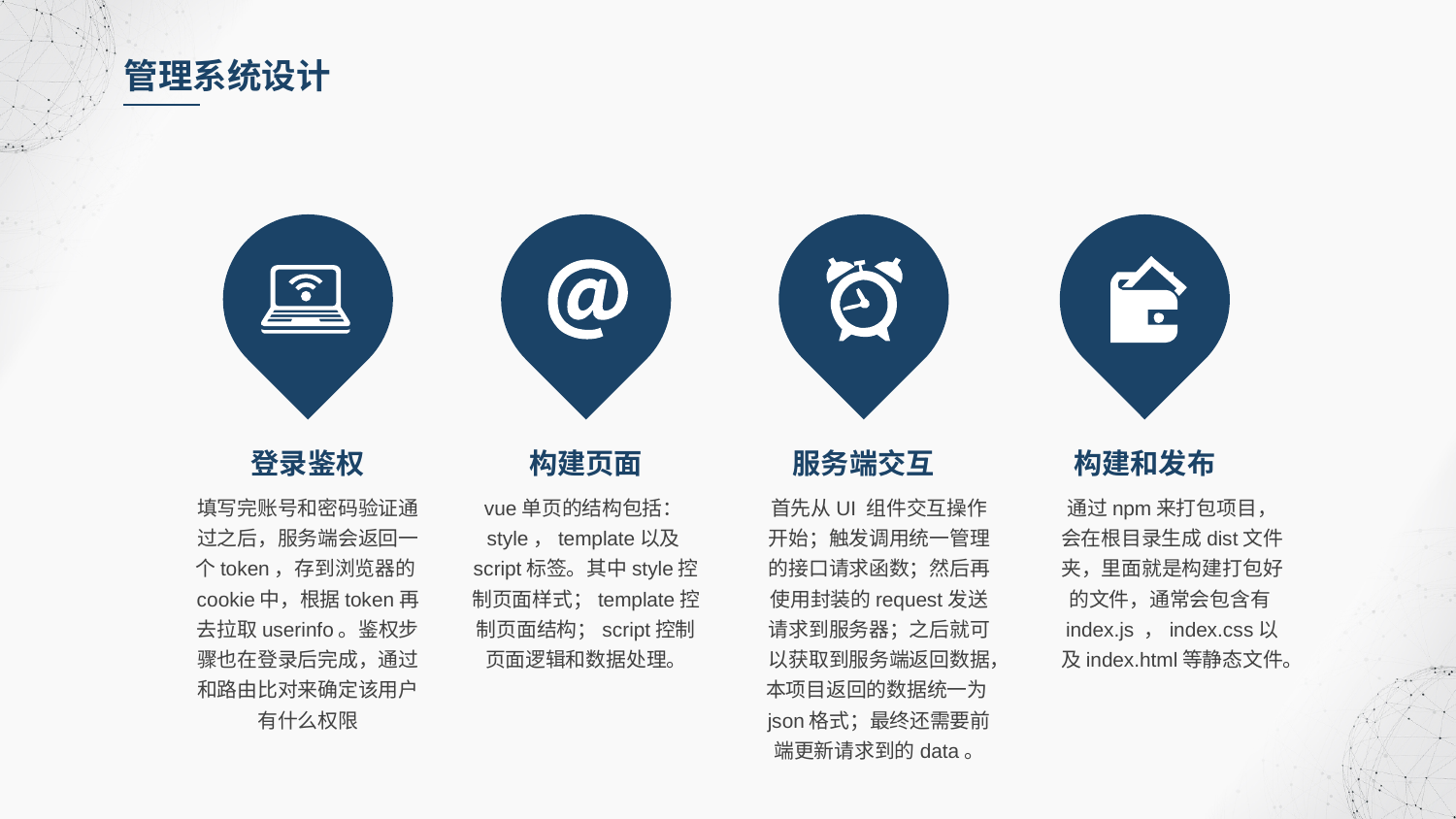

管理系统设计

登录鉴权
构建页面
服务端交互
构建和发布
填写完账号和密码验证通过之后，服务端会返回一个token，存到浏览器的cookie中，根据token再去拉取userinfo。鉴权步骤也在登录后完成，通过和路由比对来确定该用户有什么权限
vue单页的结构包括：style，template以及script标签。其中style控制页面样式；template控制页面结构；script控制页面逻辑和数据处理。
首先从UI 组件交互操作开始；触发调用统一管理的接口请求函数；然后再使用封装的request发送请求到服务器；之后就可以获取到服务端返回数据，本项目返回的数据统一为json格式；最终还需要前端更新请求到的data。
通过npm来打包项目，会在根目录生成dist文件夹，里面就是构建打包好的文件，通常会包含有index.js ，index.css以及index.html等静态文件。